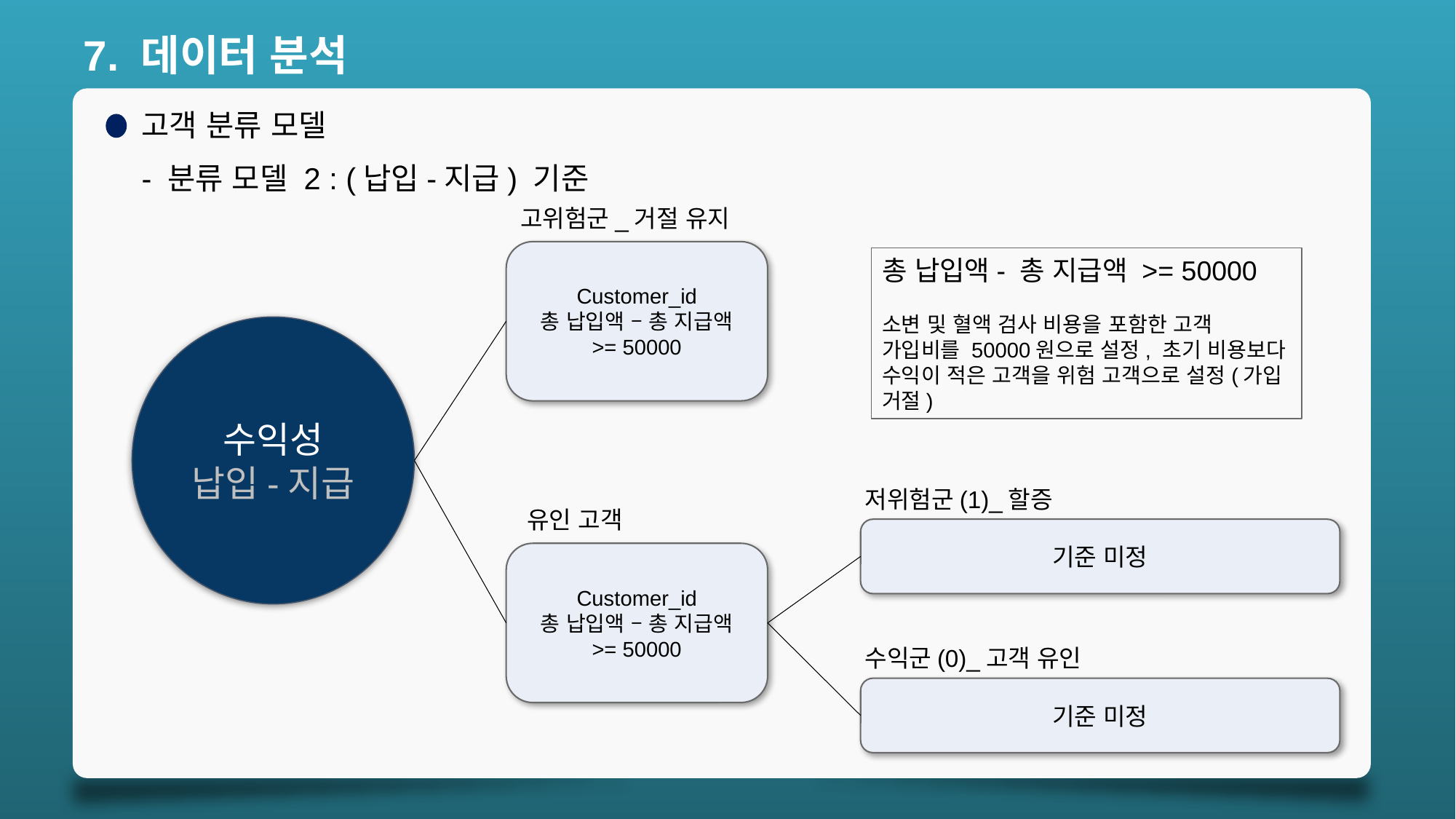

7. 데이터 분석
고객 분류 모델

- 분류 모델 2 : (납입-지급) 기준
고위험군_거절 유지
Customer_id
총 납입액 – 총 지급액
>= 50000
총 납입액- 총 지급액 >= 50000

소변 및 혈액 검사 비용을 포함한 고객 가입비를 50000원으로 설정, 초기 비용보다 수익이 적은 고객을 위험 고객으로 설정(가입 거절)
수익성
납입-지급
저위험군(1)_할증
유인 고객
기준 미정
Customer_id
총 납입액 – 총 지급액
>= 50000
수익군(0)_고객 유인
기준 미정